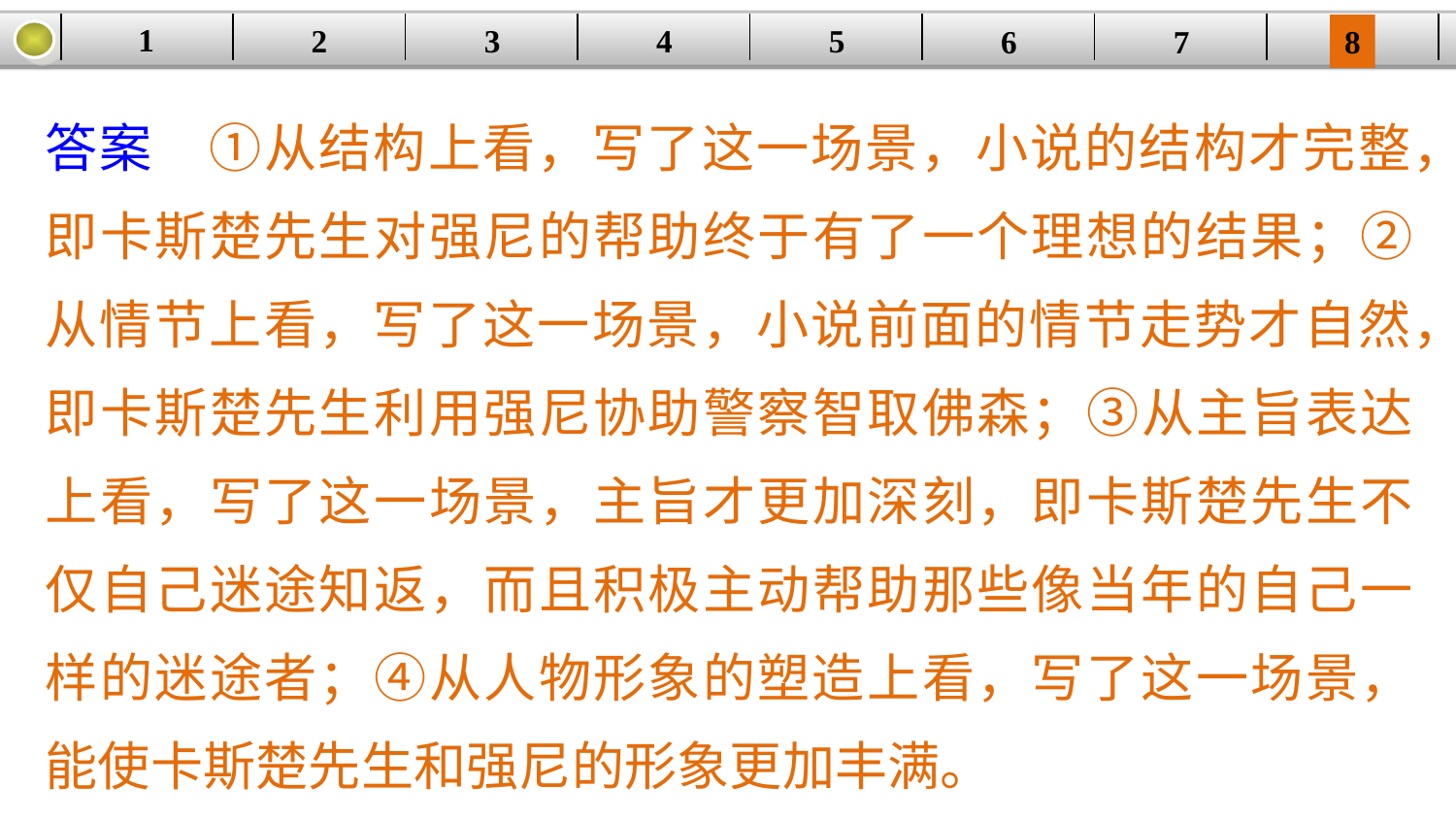

1
2
3
4
|  |  |  |  |  |  |  |  |
| --- | --- | --- | --- | --- | --- | --- | --- |
5
6
7
8

答案　①从结构上看，写了这一场景，小说的结构才完整，即卡斯楚先生对强尼的帮助终于有了一个理想的结果；②从情节上看，写了这一场景，小说前面的情节走势才自然，即卡斯楚先生利用强尼协助警察智取佛森；③从主旨表达上看，写了这一场景，主旨才更加深刻，即卡斯楚先生不仅自己迷途知返，而且积极主动帮助那些像当年的自己一样的迷途者；④从人物形象的塑造上看，写了这一场景，能使卡斯楚先生和强尼的形象更加丰满。